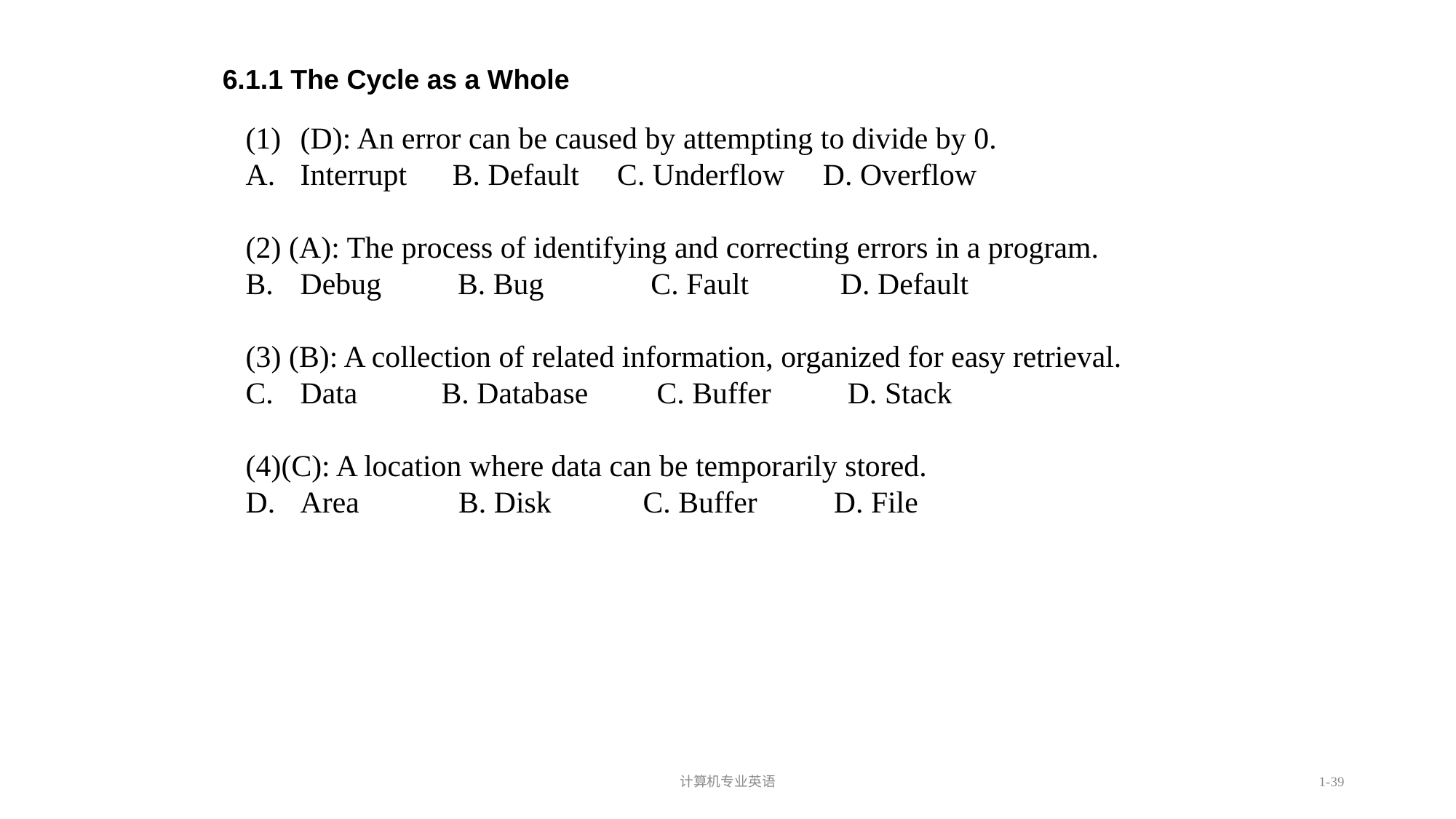

计算机专业英语
1-39
6.1.1 The Cycle as a Whole
(D): An error can be caused by attempting to divide by 0.
Interrupt      B. Default     C. Underflow     D. Overflow

(2) (A): The process of identifying and correcting errors in a program.
Debug          B. Bug              C. Fault            D. Default

(3) (B): A collection of related information, organized for easy retrieval.
Data           B. Database         C. Buffer          D. Stack

(4)(C): A location where data can be temporarily stored.
Area             B. Disk            C. Buffer          D. File